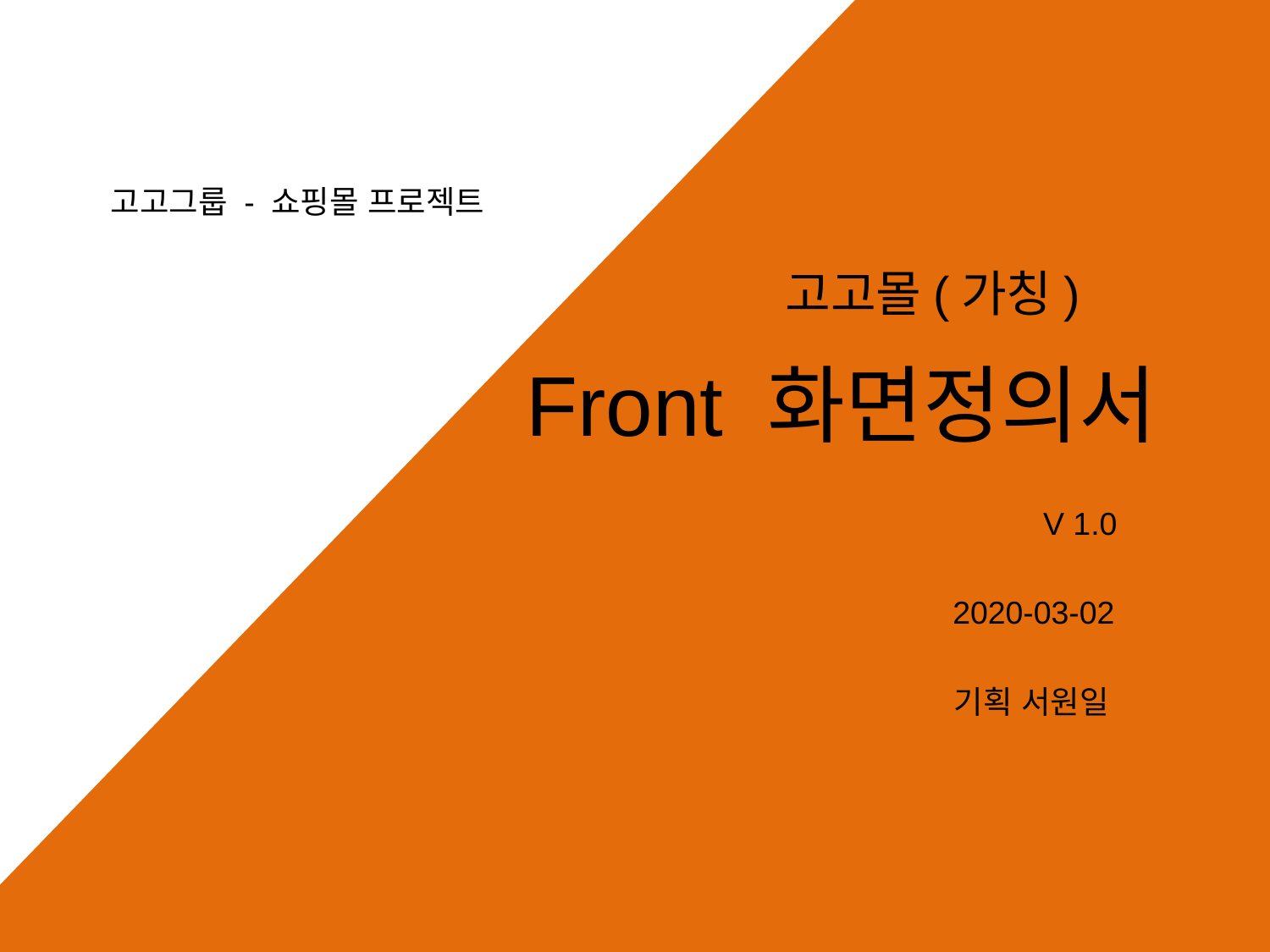

고고그룹 - 쇼핑몰 프로젝트
고고몰(가칭)
Front 화면정의서
V 1.0
2020-03-02
기획 서원일